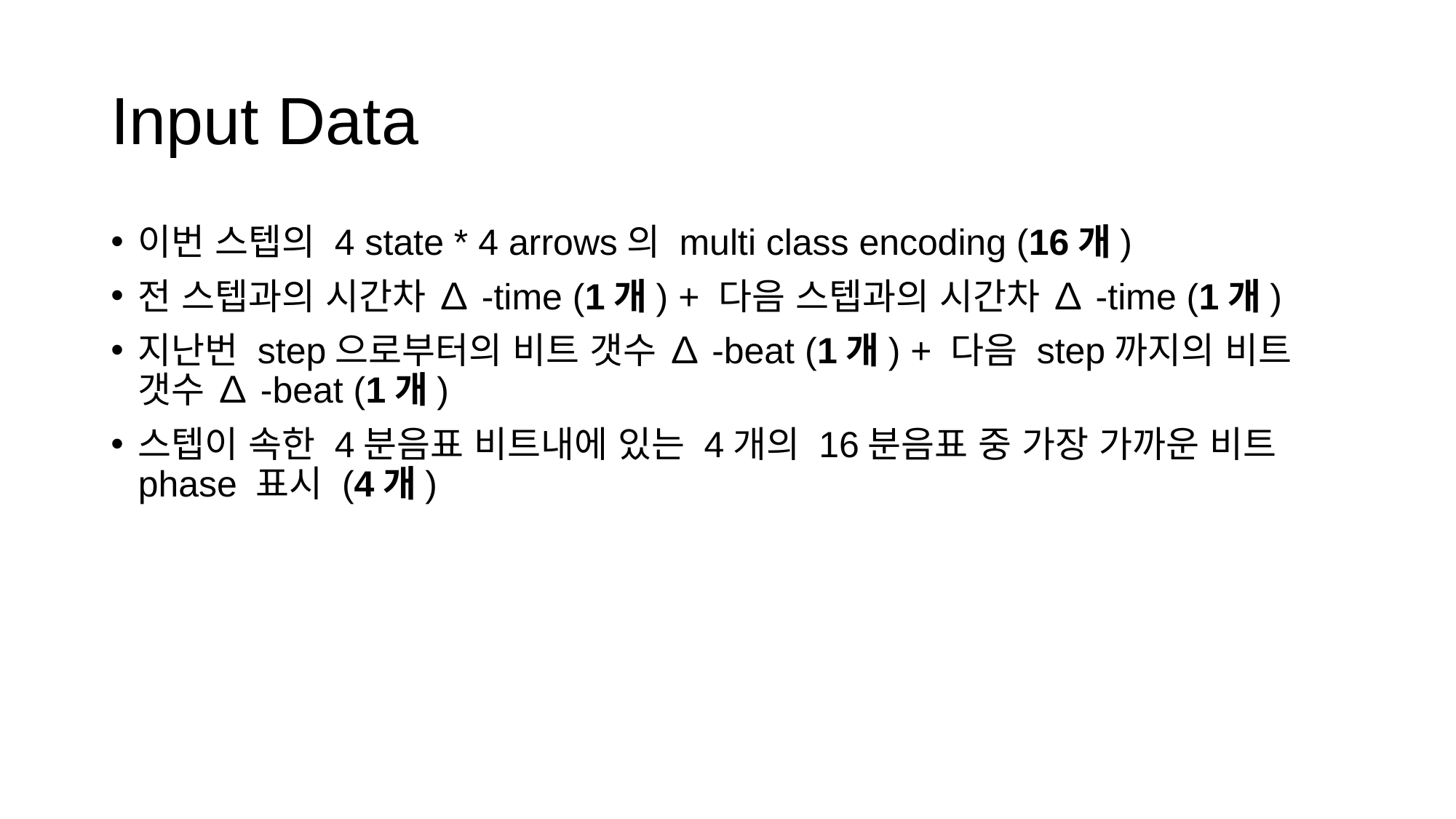

# Input Data
이번 스텝의 4 state * 4 arrows의 multi class encoding (16개)
전 스텝과의 시간차 ∆-time (1개) + 다음 스텝과의 시간차 ∆-time (1개)
지난번 step으로부터의 비트 갯수 ∆-beat (1개) + 다음 step까지의 비트 갯수 ∆-beat (1개)
스텝이 속한 4분음표 비트내에 있는 4개의 16분음표 중 가장 가까운 비트 phase 표시 (4개)